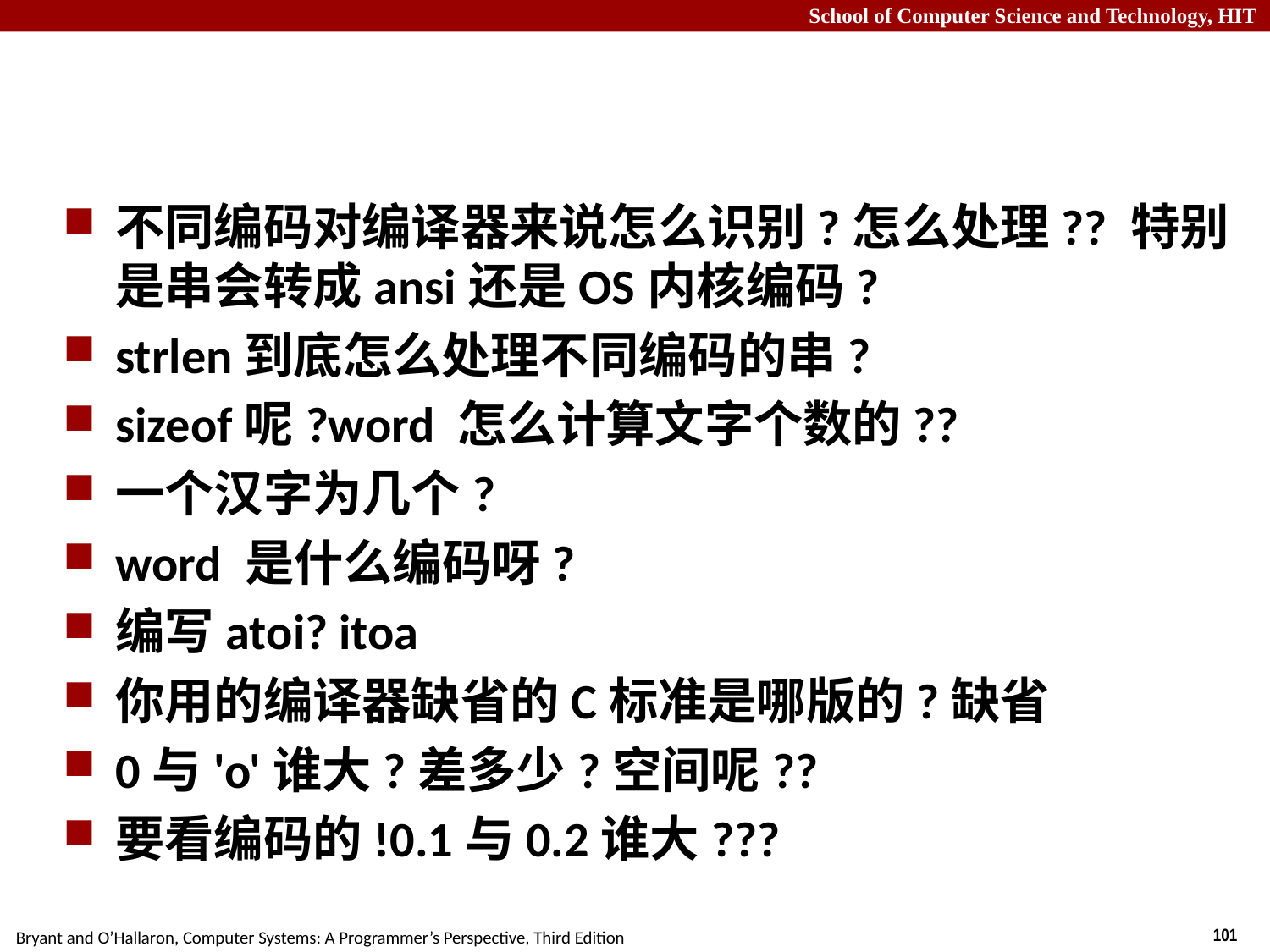

#
不同编码对编译器来说怎么识别?怎么处理?? 特别是串会转成ansi还是OS内核编码?
strlen到底怎么处理不同编码的串?
sizeof呢?word 怎么计算文字个数的??
一个汉字为几个?
word 是什么编码呀?
编写atoi? itoa
你用的编译器缺省的C标准是哪版的?缺省
0与'o'谁大?差多少?空间呢??
要看编码的!0.1与0.2谁大???